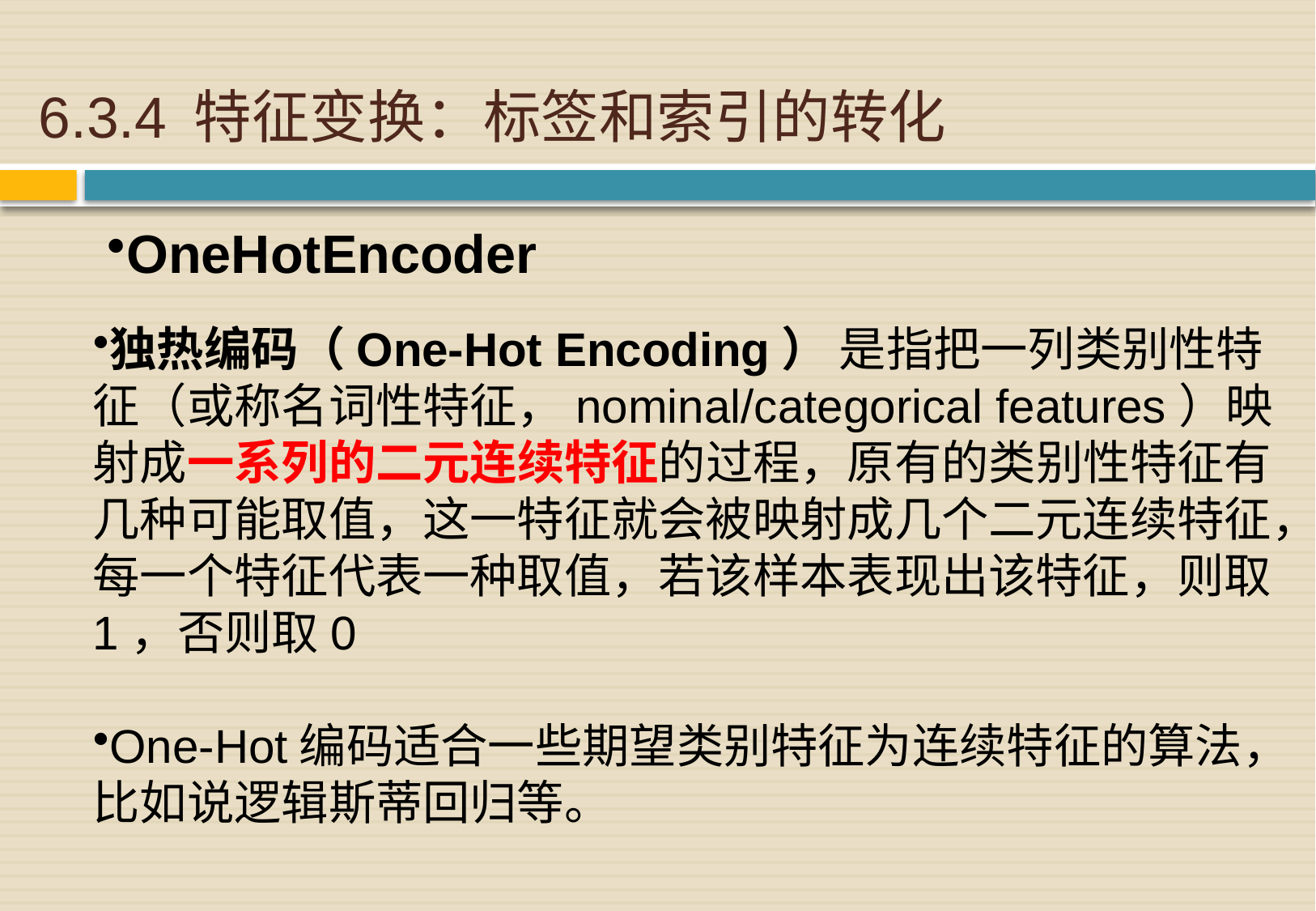

# 6.3.4 特征变换：标签和索引的转化
OneHotEncoder
独热编码（One-Hot Encoding） 是指把一列类别性特征（或称名词性特征，nominal/categorical features）映射成一系列的二元连续特征的过程，原有的类别性特征有几种可能取值，这一特征就会被映射成几个二元连续特征，每一个特征代表一种取值，若该样本表现出该特征，则取1，否则取0

One-Hot编码适合一些期望类别特征为连续特征的算法，比如说逻辑斯蒂回归等。